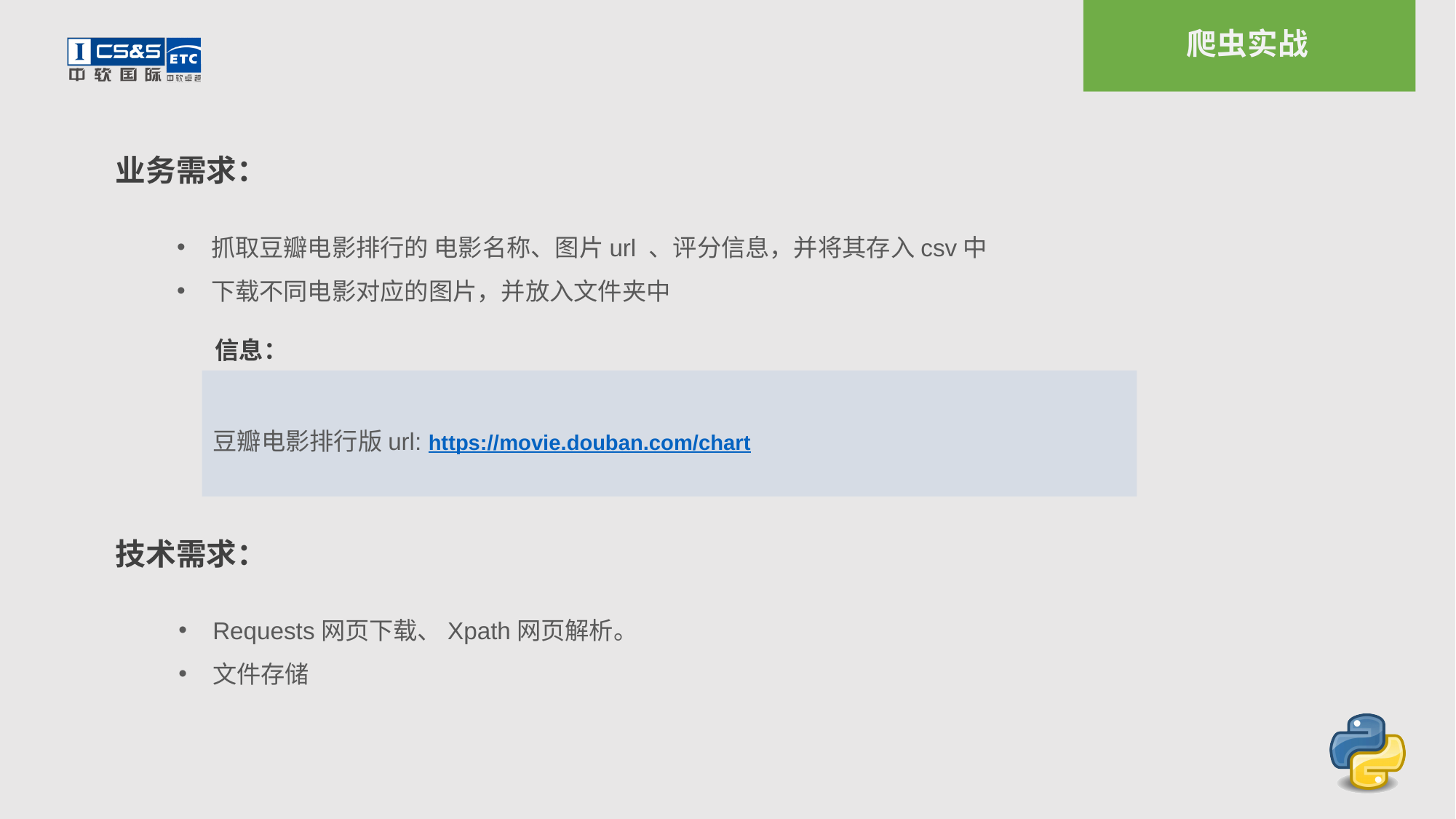

爬虫实战
业务需求：
抓取豆瓣电影排行的 电影名称、图片url 、评分信息，并将其存入csv中
下载不同电影对应的图片，并放入文件夹中
信息：
豆瓣电影排行版url: https://movie.douban.com/chart
技术需求：
Requests网页下载、Xpath网页解析。
文件存储